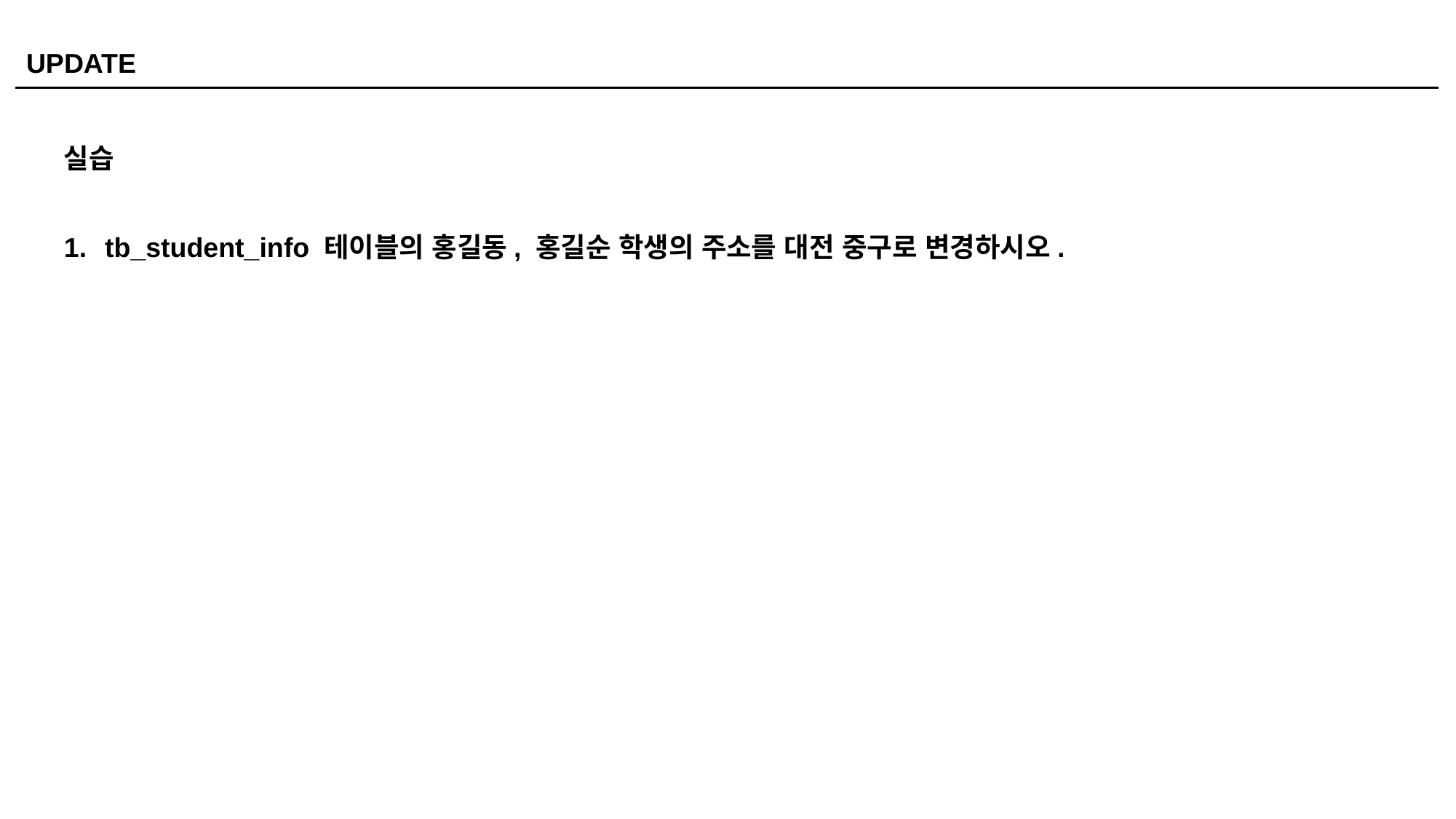

UPDATE
실습

tb_student_info 테이블의 홍길동, 홍길순 학생의 주소를 대전 중구로 변경하시오.